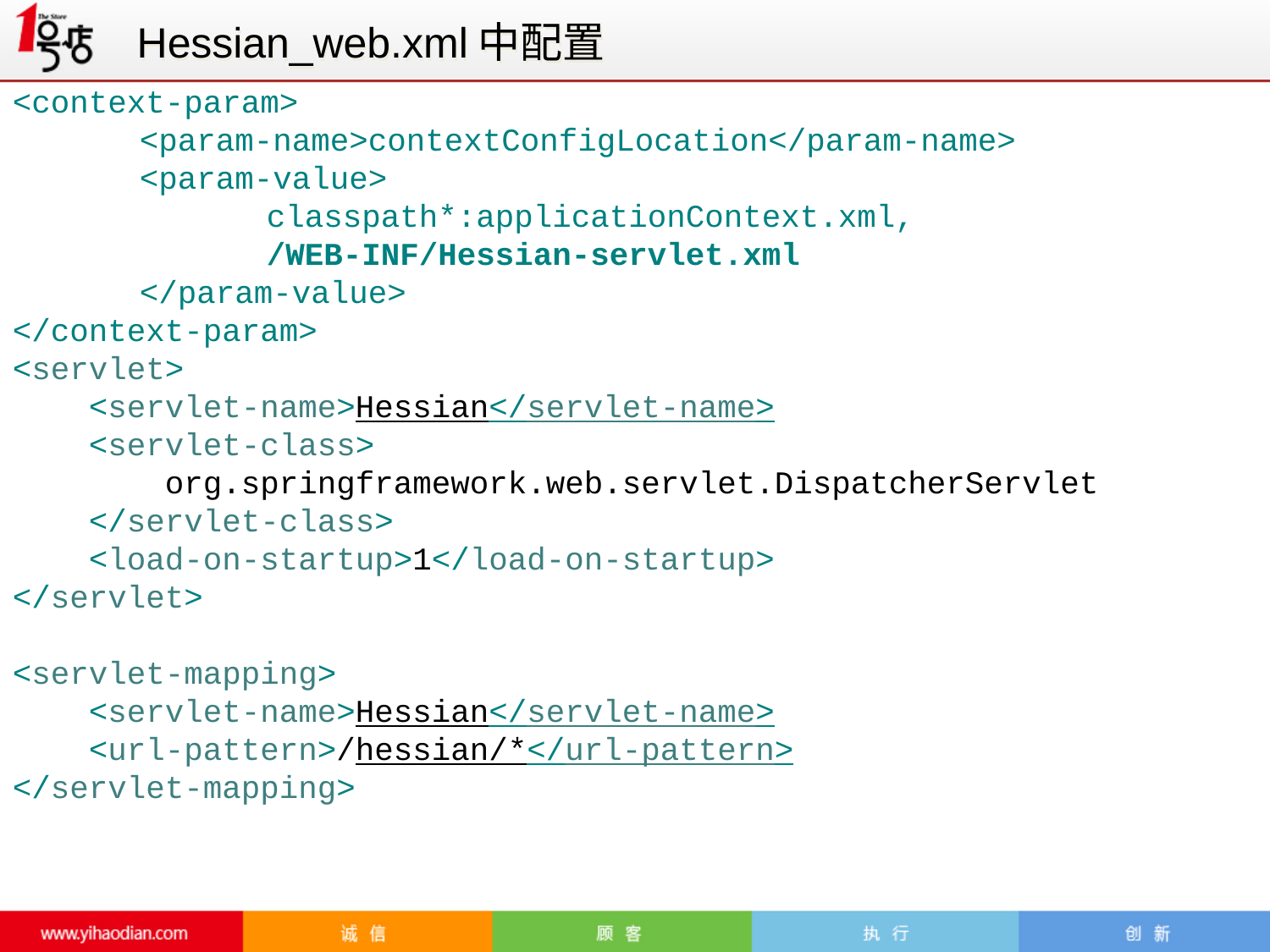

Hessian_web.xml中配置
<context-param>
	<param-name>contextConfigLocation</param-name>
	<param-value>
		classpath*:applicationContext.xml,
		/WEB-INF/Hessian-servlet.xml
	</param-value>
</context-param>
<servlet>
    <servlet-name>Hessian</servlet-name>
    <servlet-class>
        org.springframework.web.servlet.DispatcherServlet
    </servlet-class>
    <load-on-startup>1</load-on-startup>
</servlet>

<servlet-mapping>
    <servlet-name>Hessian</servlet-name>
    <url-pattern>/hessian/*</url-pattern>
</servlet-mapping>